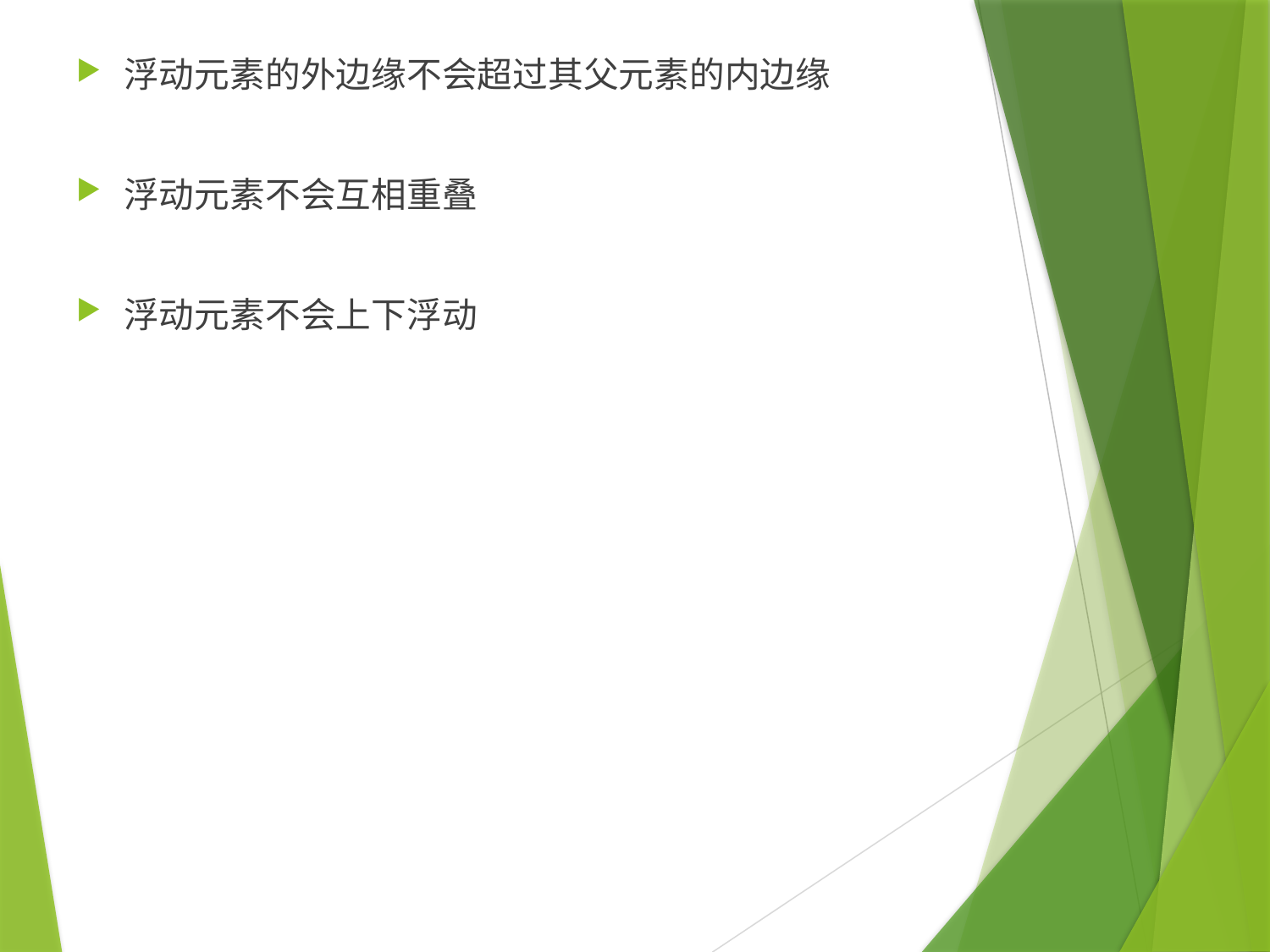

浮动元素的外边缘不会超过其父元素的内边缘

浮动元素不会互相重叠

浮动元素不会上下浮动